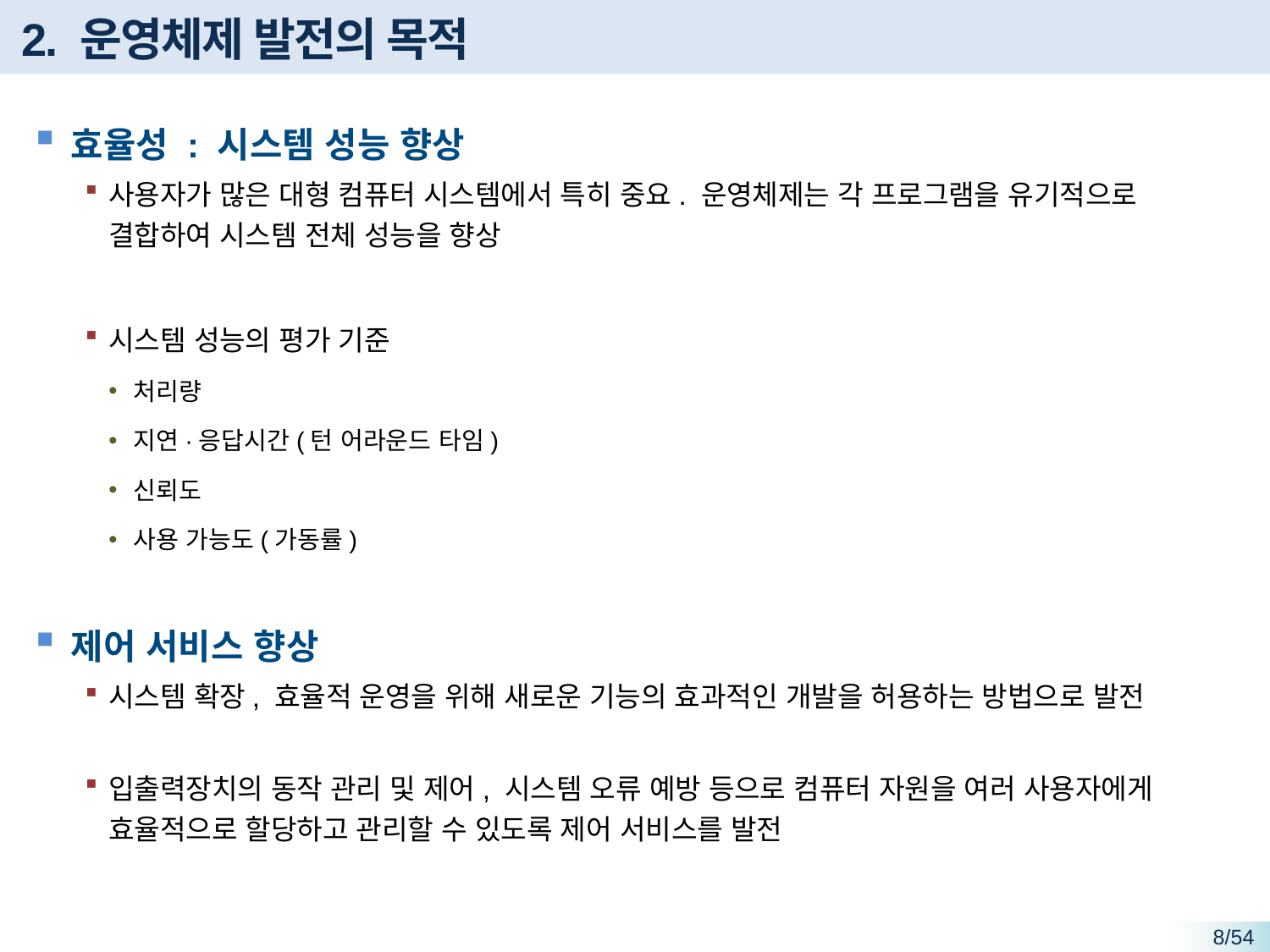

# 2. 운영체제 발전의 목적
효율성 : 시스템 성능 향상
사용자가 많은 대형 컴퓨터 시스템에서 특히 중요. 운영체제는 각 프로그램을 유기적으로 결합하여 시스템 전체 성능을 향상

시스템 성능의 평가 기준
처리량
지연·응답시간(턴 어라운드 타임)
신뢰도
사용 가능도(가동률)

제어 서비스 향상
시스템 확장, 효율적 운영을 위해 새로운 기능의 효과적인 개발을 허용하는 방법으로 발전

입출력장치의 동작 관리 및 제어, 시스템 오류 예방 등으로 컴퓨터 자원을 여러 사용자에게 효율적으로 할당하고 관리할 수 있도록 제어 서비스를 발전